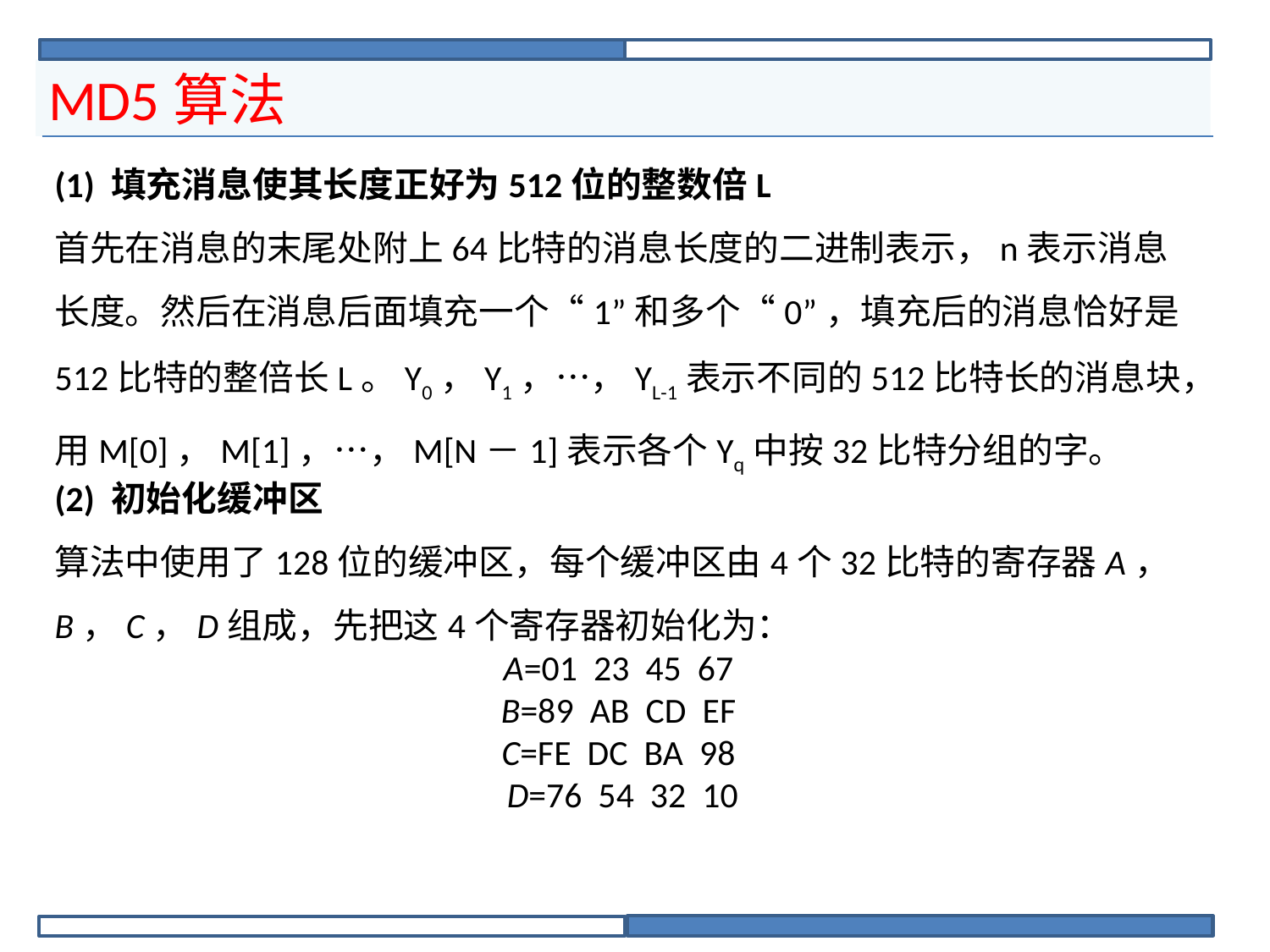

# MD5算法
(1) 填充消息使其长度正好为512位的整数倍L
首先在消息的末尾处附上64比特的消息长度的二进制表示，n表示消息长度。然后在消息后面填充一个“1”和多个“0”，填充后的消息恰好是512比特的整倍长L。Y0，Y1，…，YL-1表示不同的512比特长的消息块，用M[0]，M[1]，…，M[N－1]表示各个Yq中按32比特分组的字。
(2) 初始化缓冲区
算法中使用了128位的缓冲区，每个缓冲区由4个32比特的寄存器A，B，C，D组成，先把这4个寄存器初始化为：
 A=01  23  45  67
B=89  AB  CD  EF
C=FE  DC  BA  98
 D=76  54  32  10